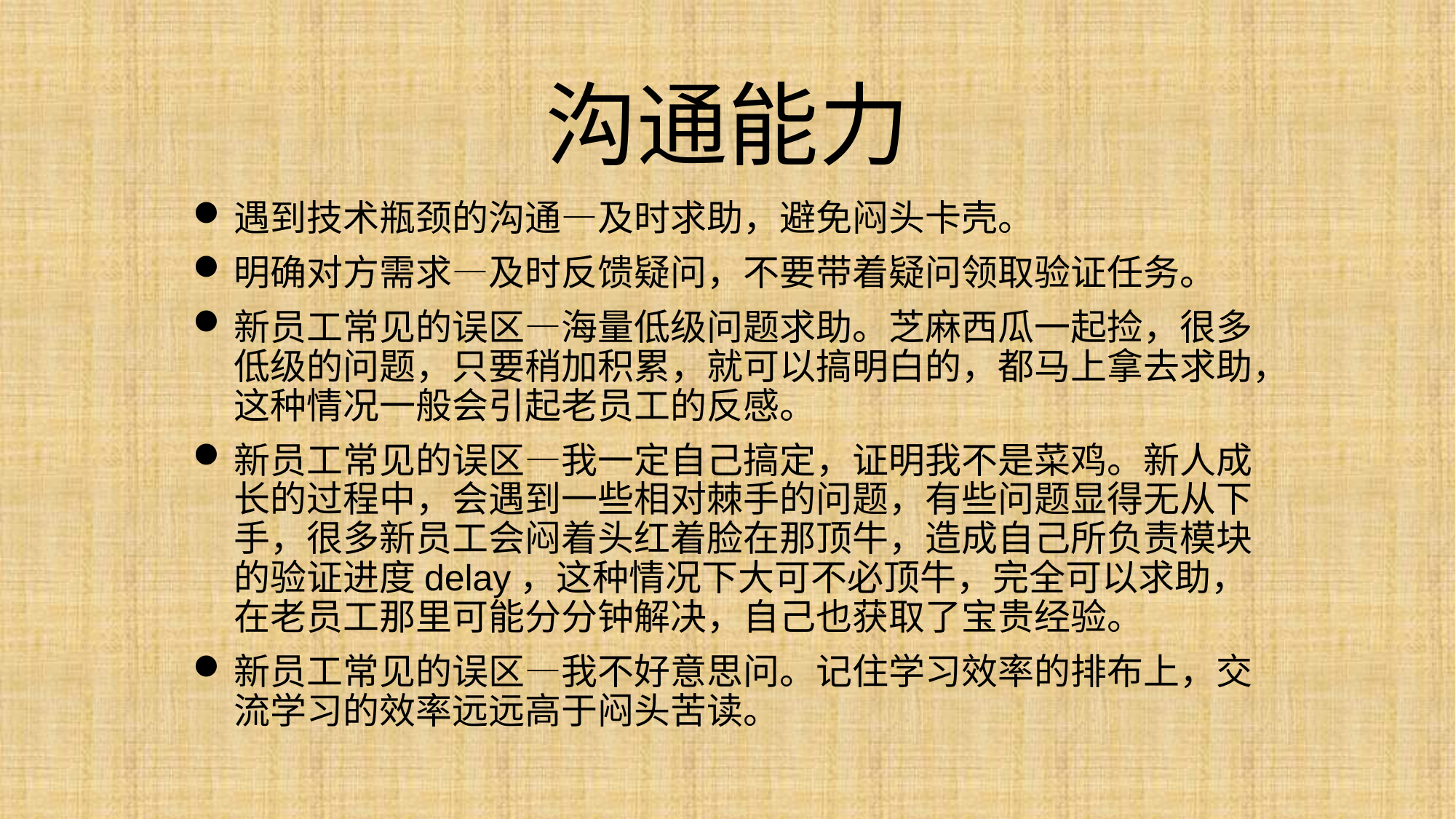

# 沟通能力
遇到技术瓶颈的沟通—及时求助，避免闷头卡壳。
明确对方需求—及时反馈疑问，不要带着疑问领取验证任务。
新员工常见的误区—海量低级问题求助。芝麻西瓜一起捡，很多低级的问题，只要稍加积累，就可以搞明白的，都马上拿去求助，这种情况一般会引起老员工的反感。
新员工常见的误区—我一定自己搞定，证明我不是菜鸡。新人成长的过程中，会遇到一些相对棘手的问题，有些问题显得无从下手，很多新员工会闷着头红着脸在那顶牛，造成自己所负责模块的验证进度delay，这种情况下大可不必顶牛，完全可以求助，在老员工那里可能分分钟解决，自己也获取了宝贵经验。
新员工常见的误区—我不好意思问。记住学习效率的排布上，交流学习的效率远远高于闷头苦读。